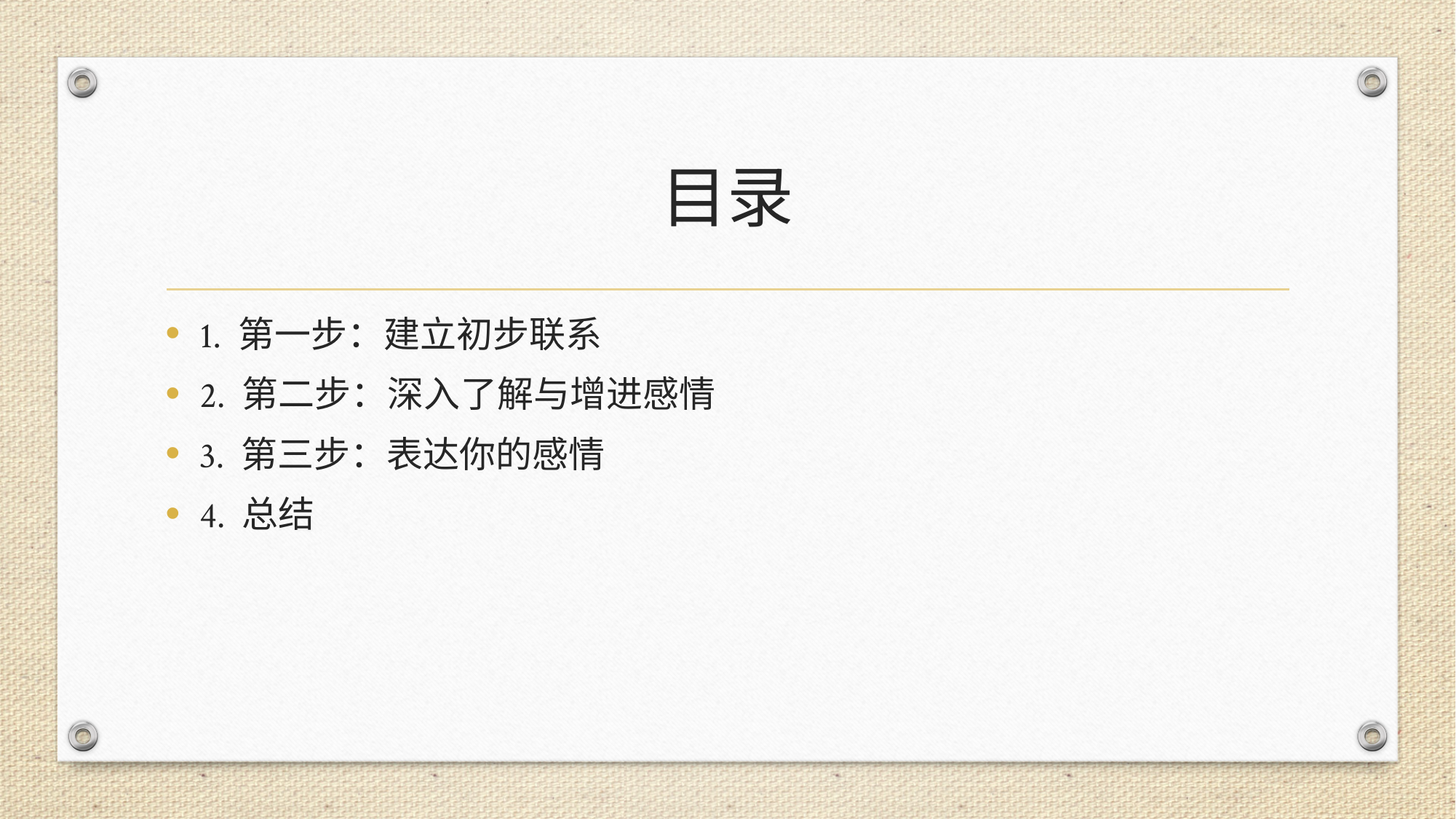

# 目录
1. 第一步：建立初步联系
2. 第二步：深入了解与增进感情
3. 第三步：表达你的感情
4. 总结